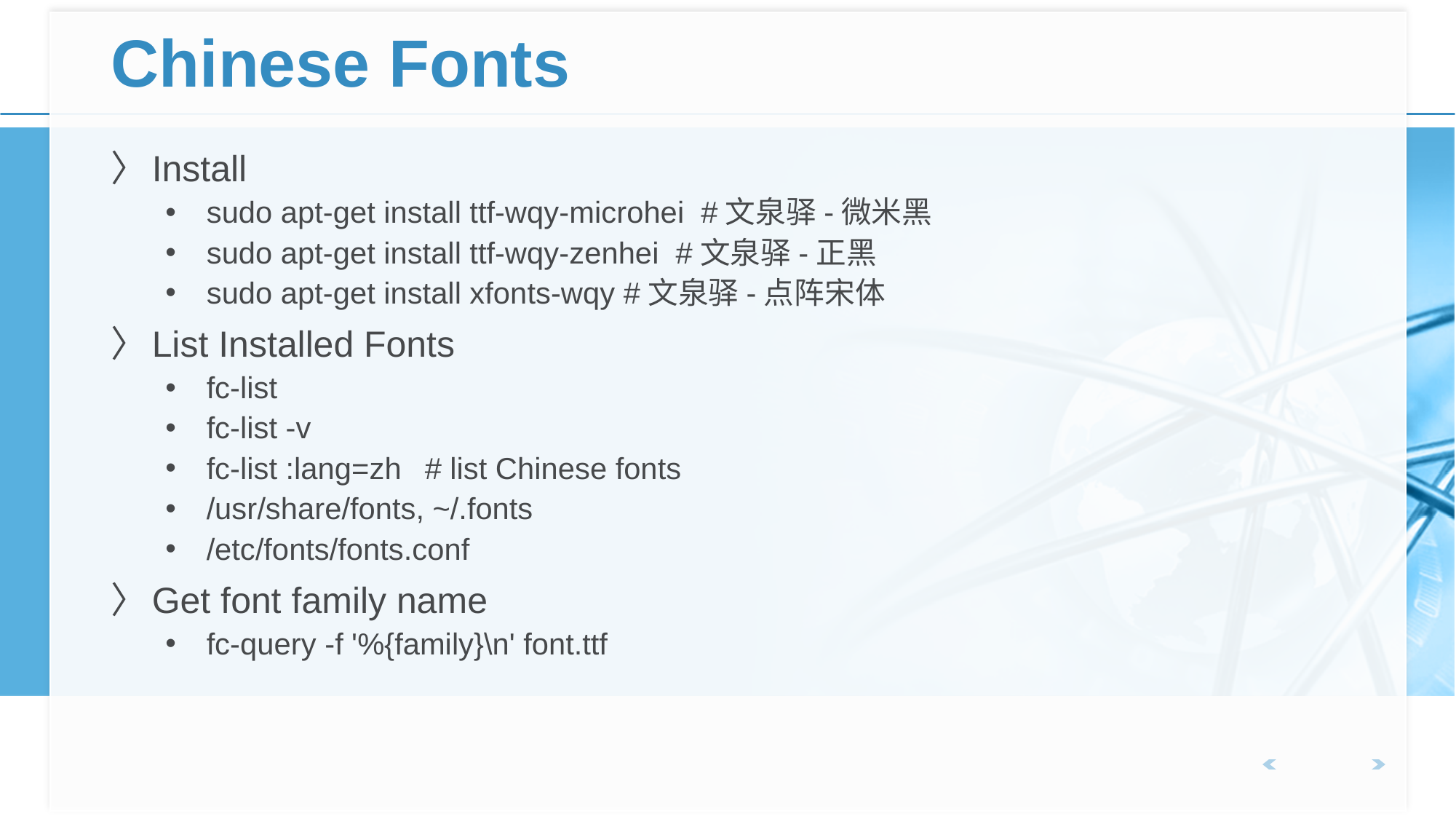

# Chinese Fonts
Install
sudo apt-get install ttf-wqy-microhei  #文泉驿-微米黑
sudo apt-get install ttf-wqy-zenhei  #文泉驿-正黑
sudo apt-get install xfonts-wqy #文泉驿-点阵宋体
List Installed Fonts
fc-list
fc-list -v
fc-list :lang=zh	# list Chinese fonts
/usr/share/fonts, ~/.fonts
/etc/fonts/fonts.conf
Get font family name
fc-query -f '%{family}\n' font.ttf